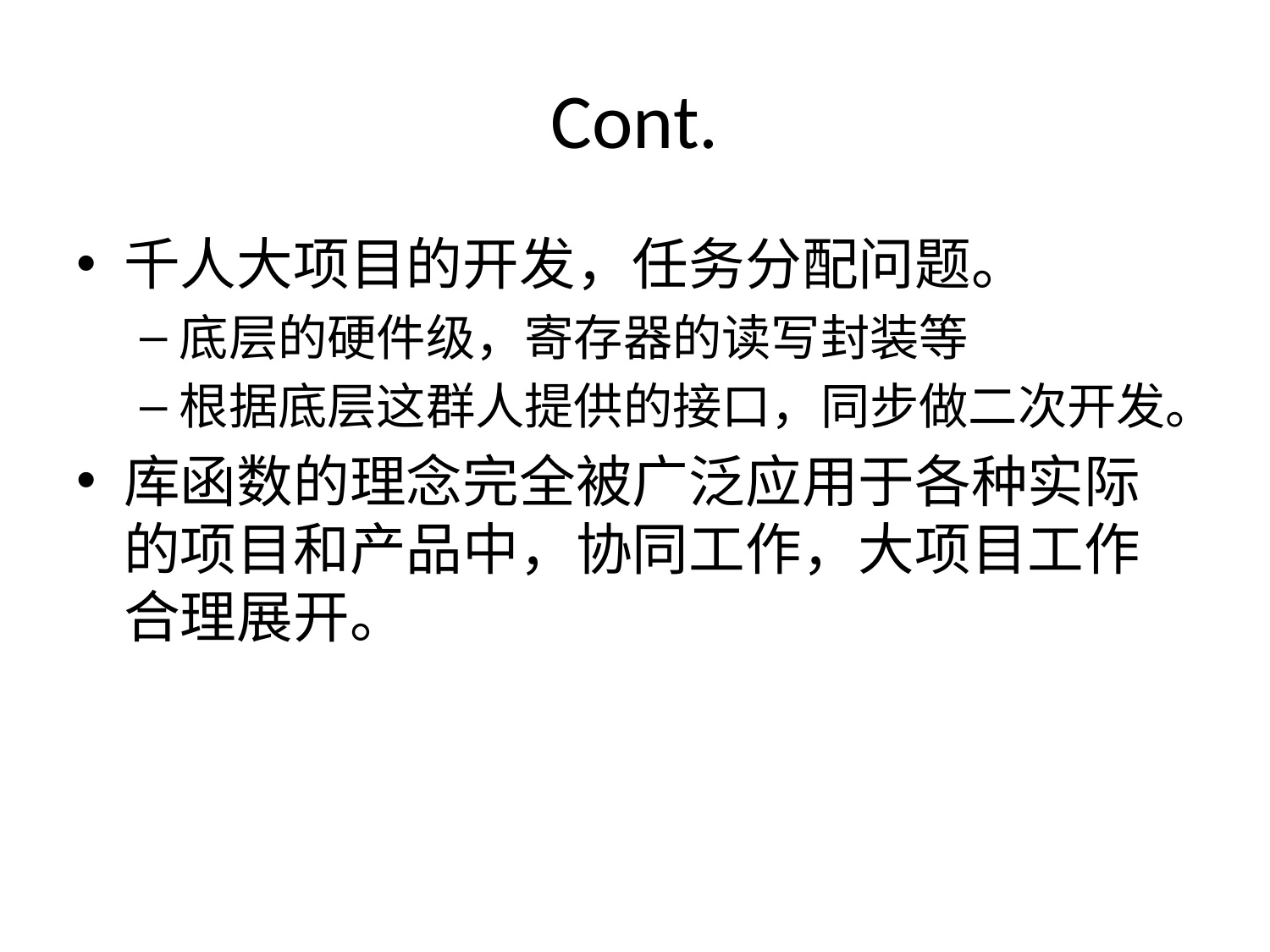

# Cont.
千人大项目的开发，任务分配问题。
底层的硬件级，寄存器的读写封装等
根据底层这群人提供的接口，同步做二次开发。
库函数的理念完全被广泛应用于各种实际的项目和产品中，协同工作，大项目工作合理展开。